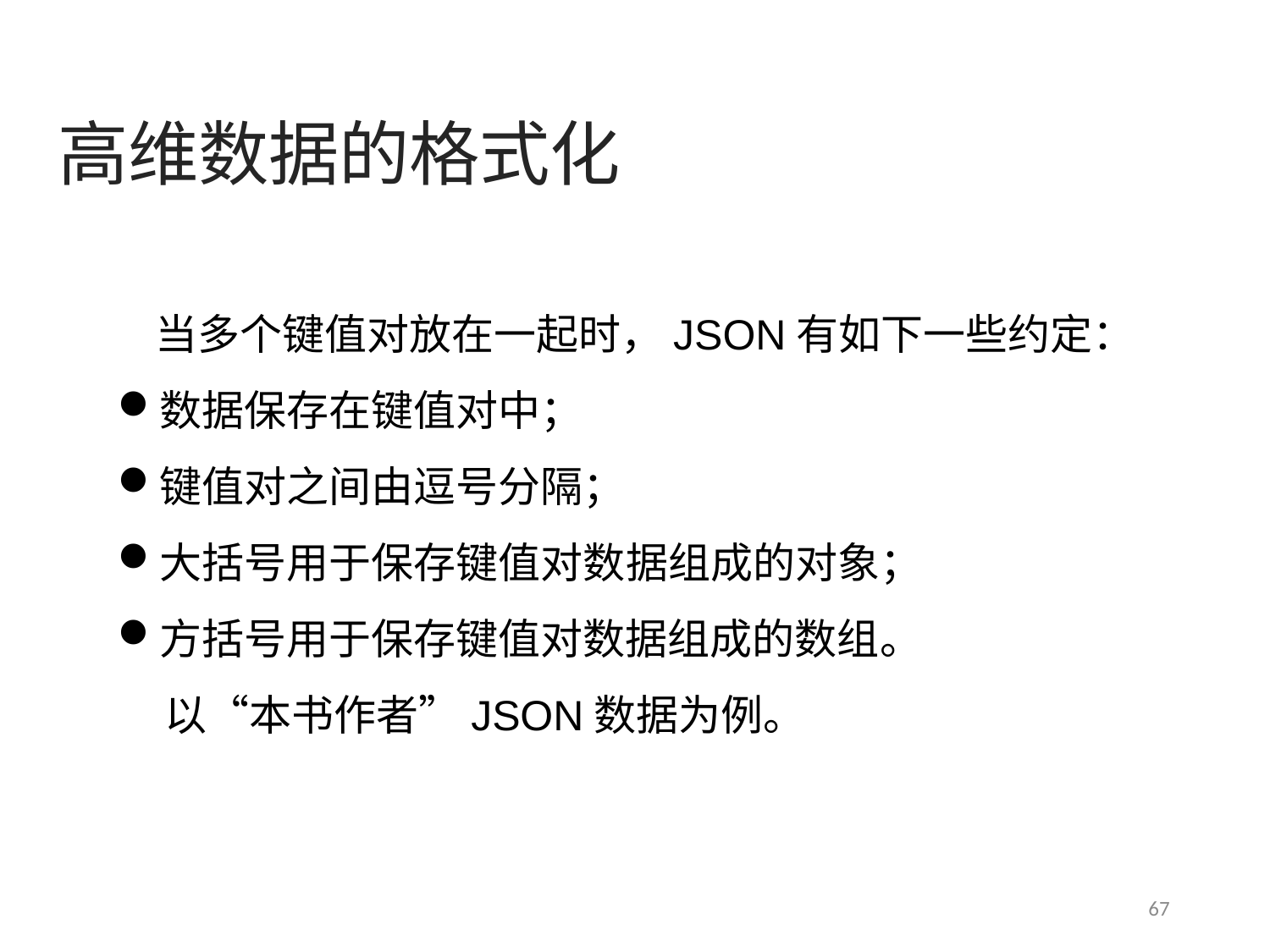

# 高维数据的格式化
当多个键值对放在一起时，JSON有如下一些约定：
数据保存在键值对中；
键值对之间由逗号分隔；
大括号用于保存键值对数据组成的对象；
方括号用于保存键值对数据组成的数组。 以“本书作者”JSON数据为例。
67